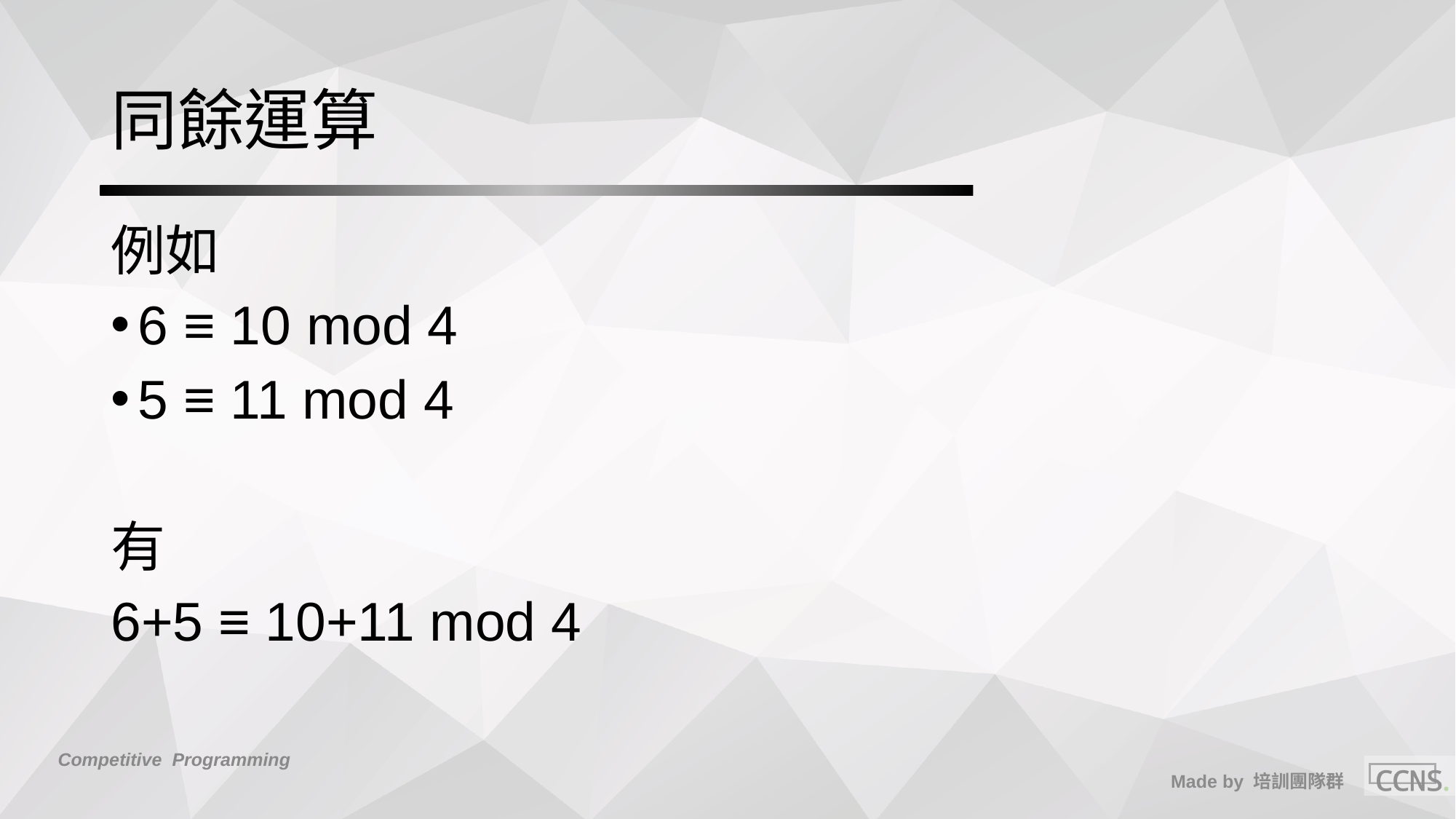

# 同餘運算
例如
6 ≡ 10 mod 4
5 ≡ 11 mod 4

有
6+5 ≡ 10+11 mod 4